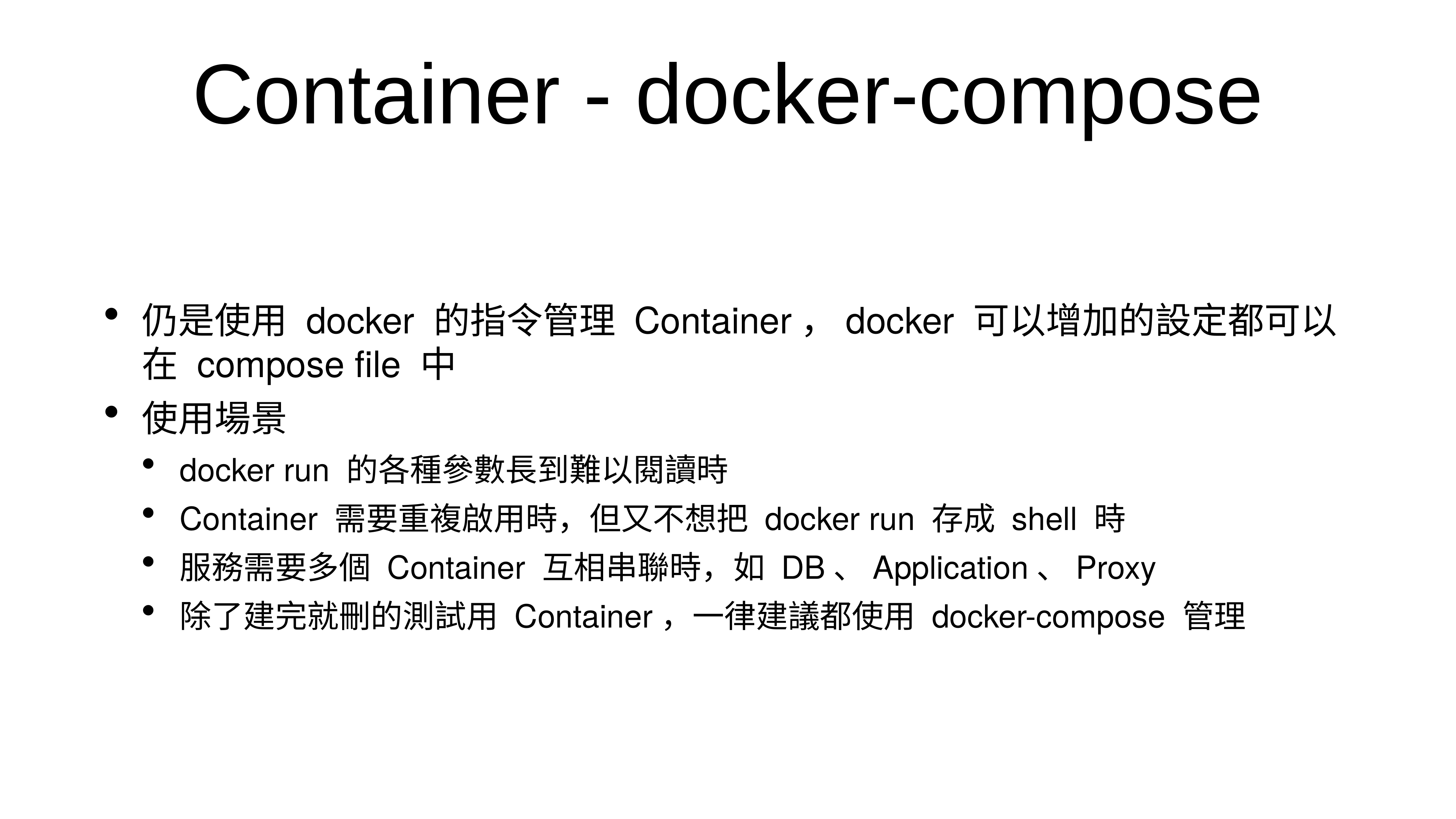

# Container - docker-compose
仍是使用 docker 的指令管理 Container，docker 可以增加的設定都可以在 compose file 中
使用場景
docker run 的各種參數長到難以閱讀時
Container 需要重複啟用時，但又不想把 docker run 存成 shell 時
服務需要多個 Container 互相串聯時，如 DB、Application、Proxy
除了建完就刪的測試用 Container，一律建議都使用 docker-compose 管理